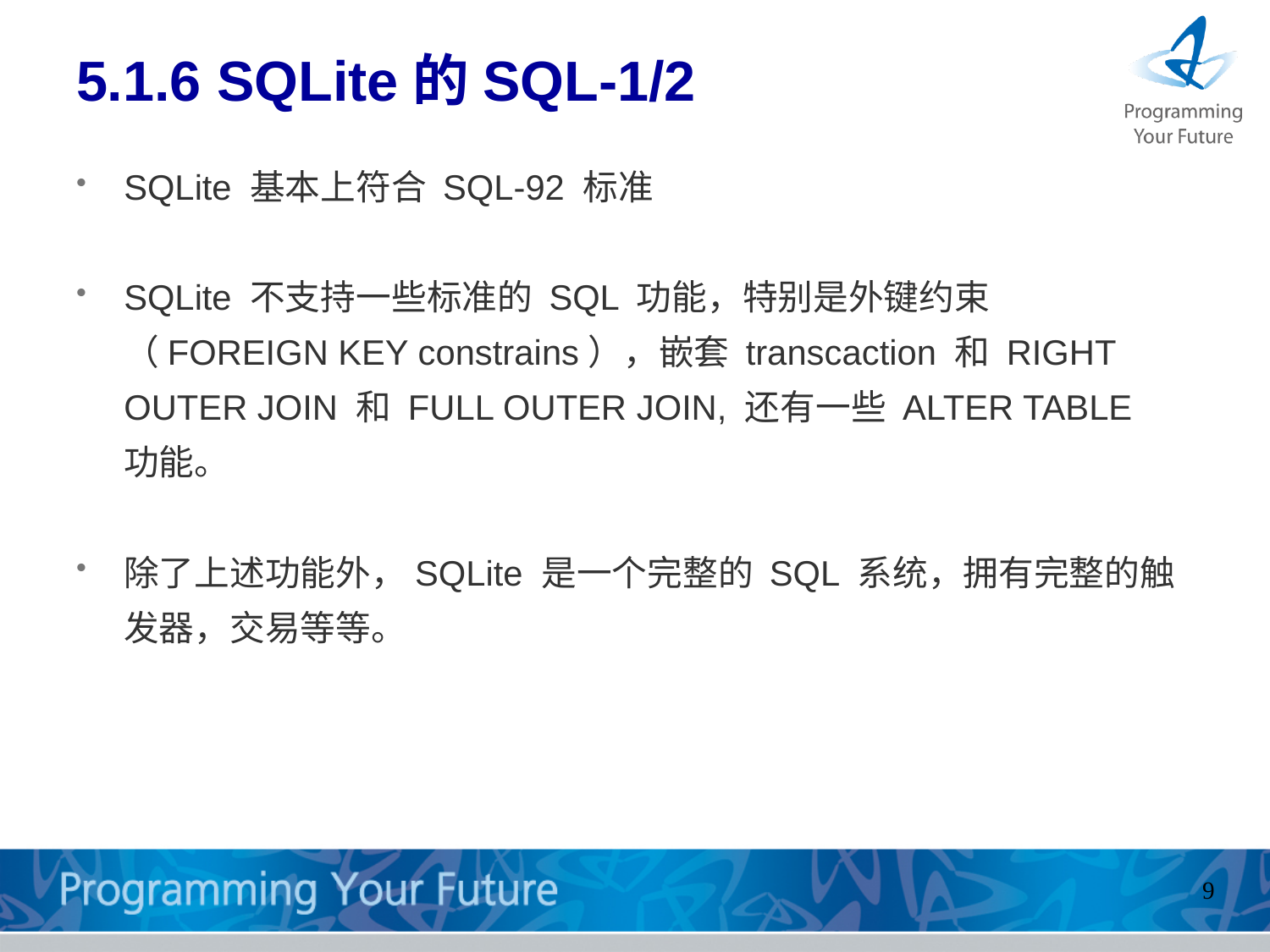

# 5.1.6 SQLite的SQL-1/2
SQLite 基本上符合 SQL-92 标准

SQLite 不支持一些标准的 SQL 功能，特别是外键约束（FOREIGN KEY constrains），嵌套 transcaction 和 RIGHT OUTER JOIN 和 FULL OUTER JOIN, 还有一些 ALTER TABLE 功能。

除了上述功能外，SQLite 是一个完整的 SQL 系统，拥有完整的触发器，交易等等。